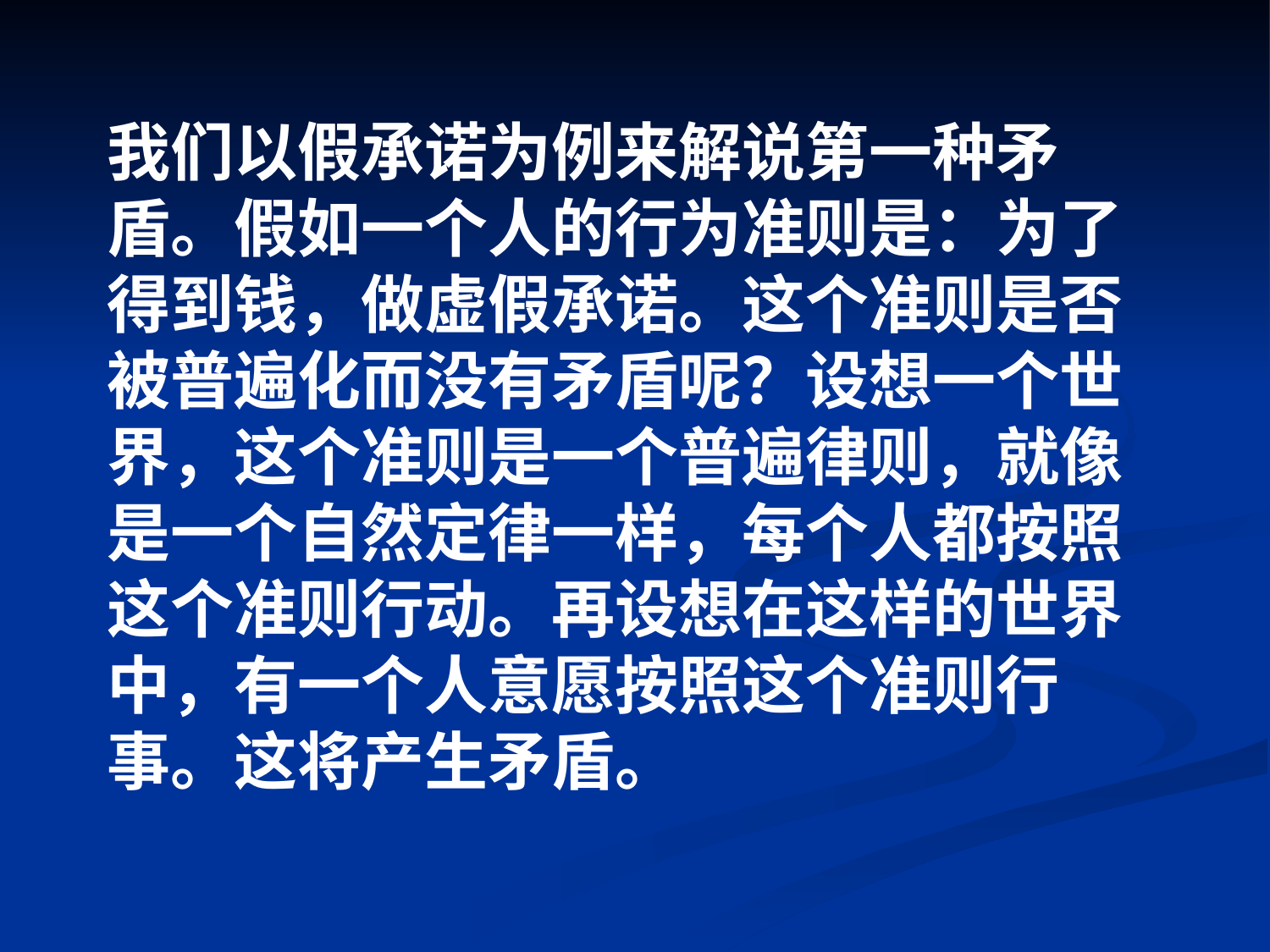

我们以假承诺为例来解说第一种矛盾。假如一个人的行为准则是：为了得到钱，做虚假承诺。这个准则是否被普遍化而没有矛盾呢？设想一个世界，这个准则是一个普遍律则，就像是一个自然定律一样，每个人都按照这个准则行动。再设想在这样的世界中，有一个人意愿按照这个准则行事。这将产生矛盾。